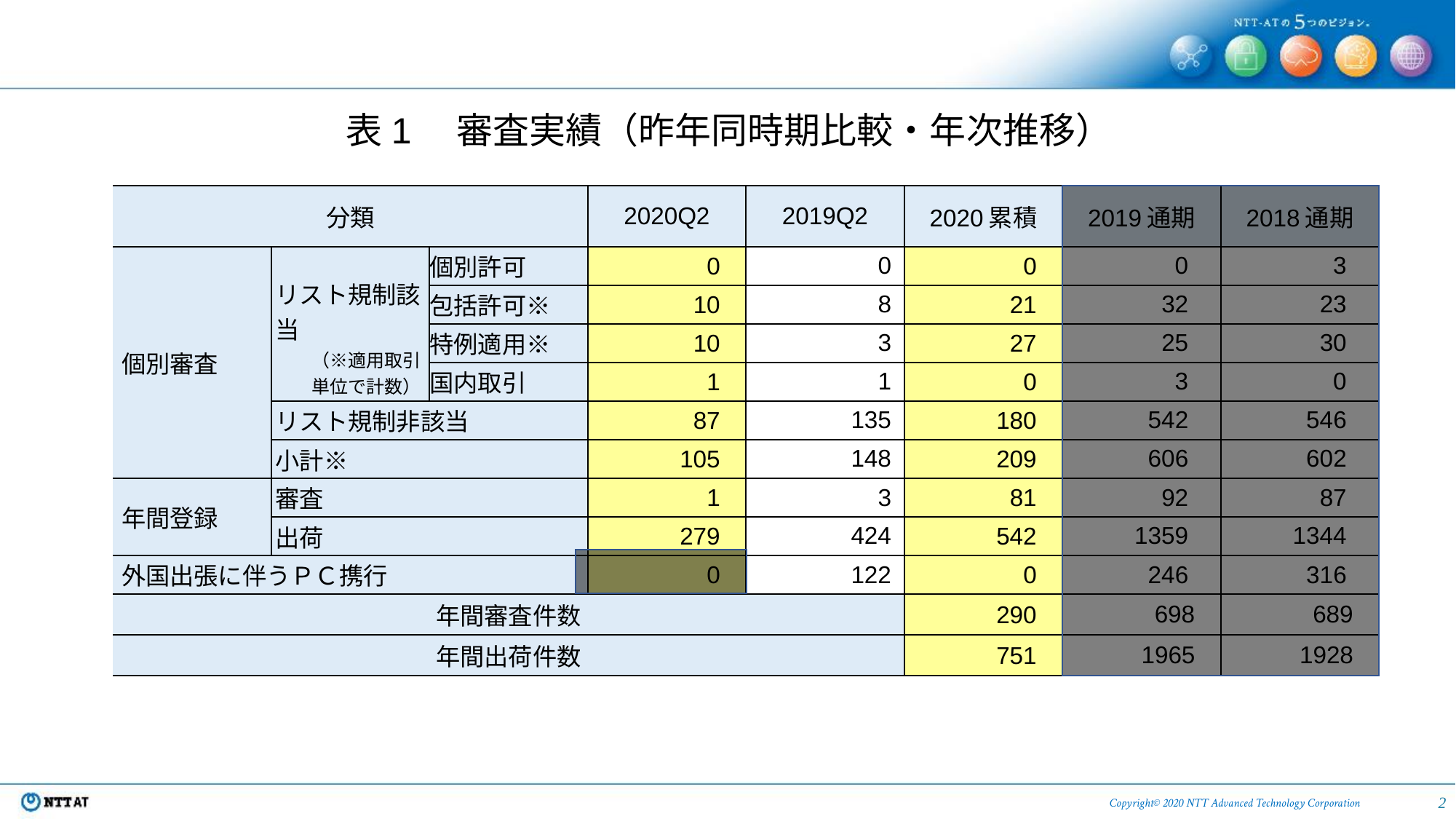

#
表1　審査実績（昨年同時期比較・年次推移）
| 分類 |  |  | 2020Q2 | 2019Q2 | 2020累積 | 2019通期 | 2018通期 |
| --- | --- | --- | --- | --- | --- | --- | --- |
| 個別審査 | リスト規制該当 （※適用取引単位で計数） | 個別許可 | 0 | 0 | 0 | 0 | 3 |
|  |  | 包括許可※ | 10 | 8 | 21 | 32 | 23 |
|  |  | 特例適用※ | 10 | 3 | 27 | 25 | 30 |
|  |  | 国内取引 | 1 | 1 | 0 | 3 | 0 |
|  | リスト規制非該当 |  | 87 | 135 | 180 | 542 | 546 |
|  | 小計※ |  | 105 | 148 | 209 | 606 | 602 |
| 年間登録 | 審査 |  | 1 | 3 | 81 | 92 | 87 |
|  | 出荷 |  | 279 | 424 | 542 | 1359 | 1344 |
| 外国出張に伴うＰＣ携行 |  |  | 0 | 122 | 0 | 246 | 316 |
| 年間審査件数 |  |  |  |  | 290 | 698 | 689 |
| 年間出荷件数 |  |  |  |  | 751 | 1965 | 1928 |